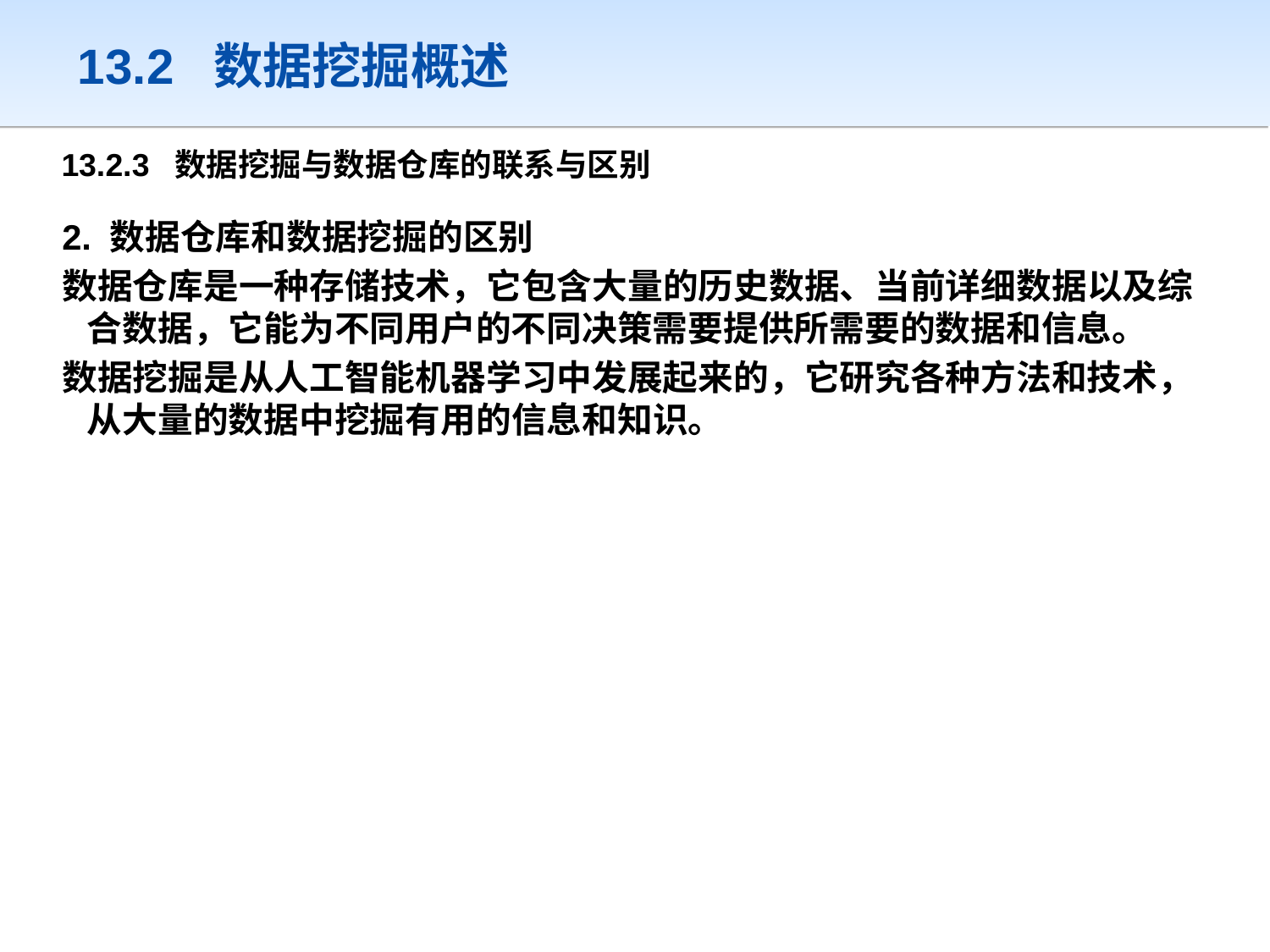

# 13.2  数据挖掘概述
13.2.3  数据挖掘与数据仓库的联系与区别
2. 数据仓库和数据挖掘的区别
数据仓库是一种存储技术，它包含大量的历史数据、当前详细数据以及综合数据，它能为不同用户的不同决策需要提供所需要的数据和信息。
数据挖掘是从人工智能机器学习中发展起来的，它研究各种方法和技术，从大量的数据中挖掘有用的信息和知识。